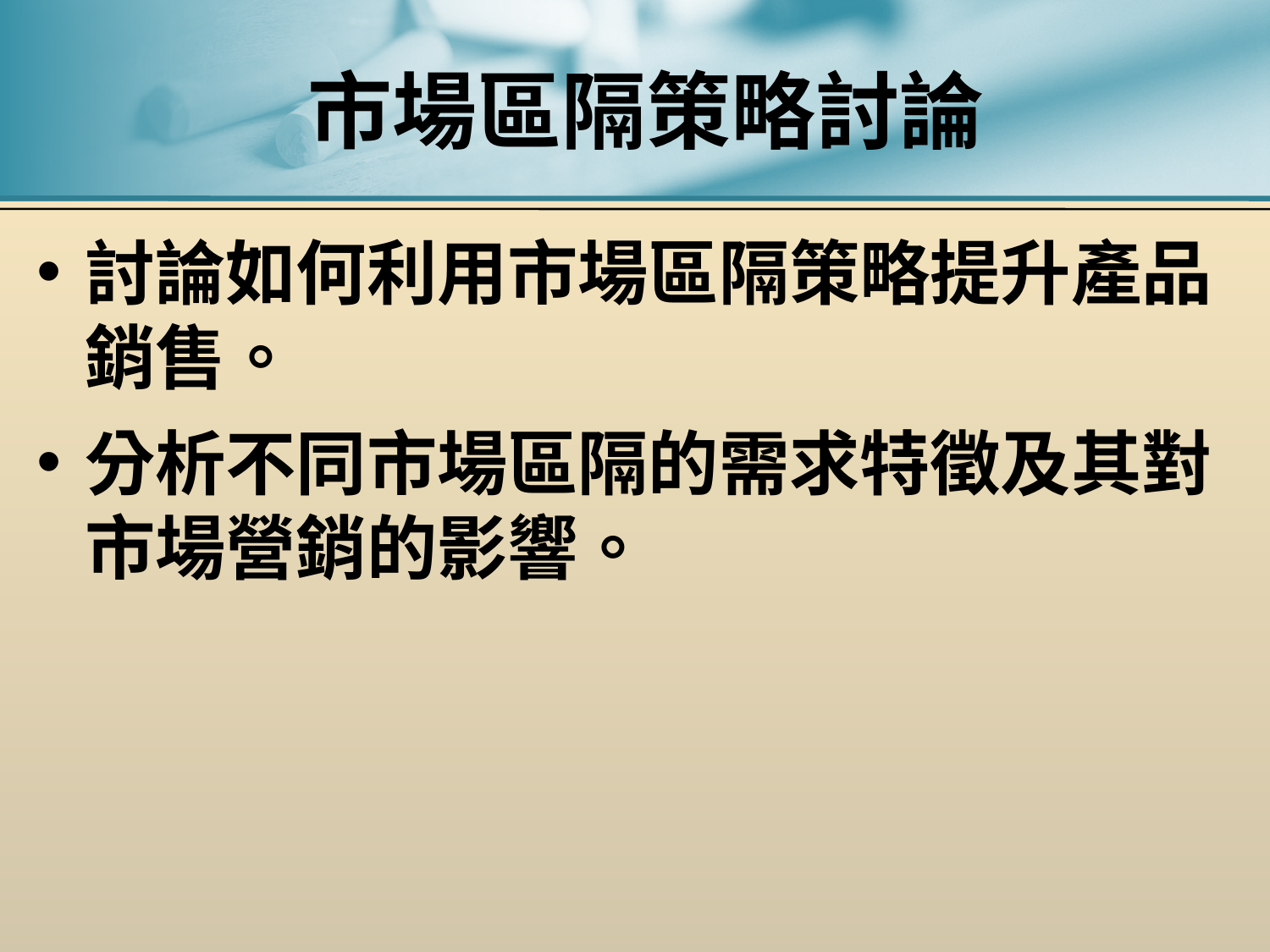

# 市場區隔策略討論
討論如何利用市場區隔策略提升產品銷售。
分析不同市場區隔的需求特徵及其對市場營銷的影響。